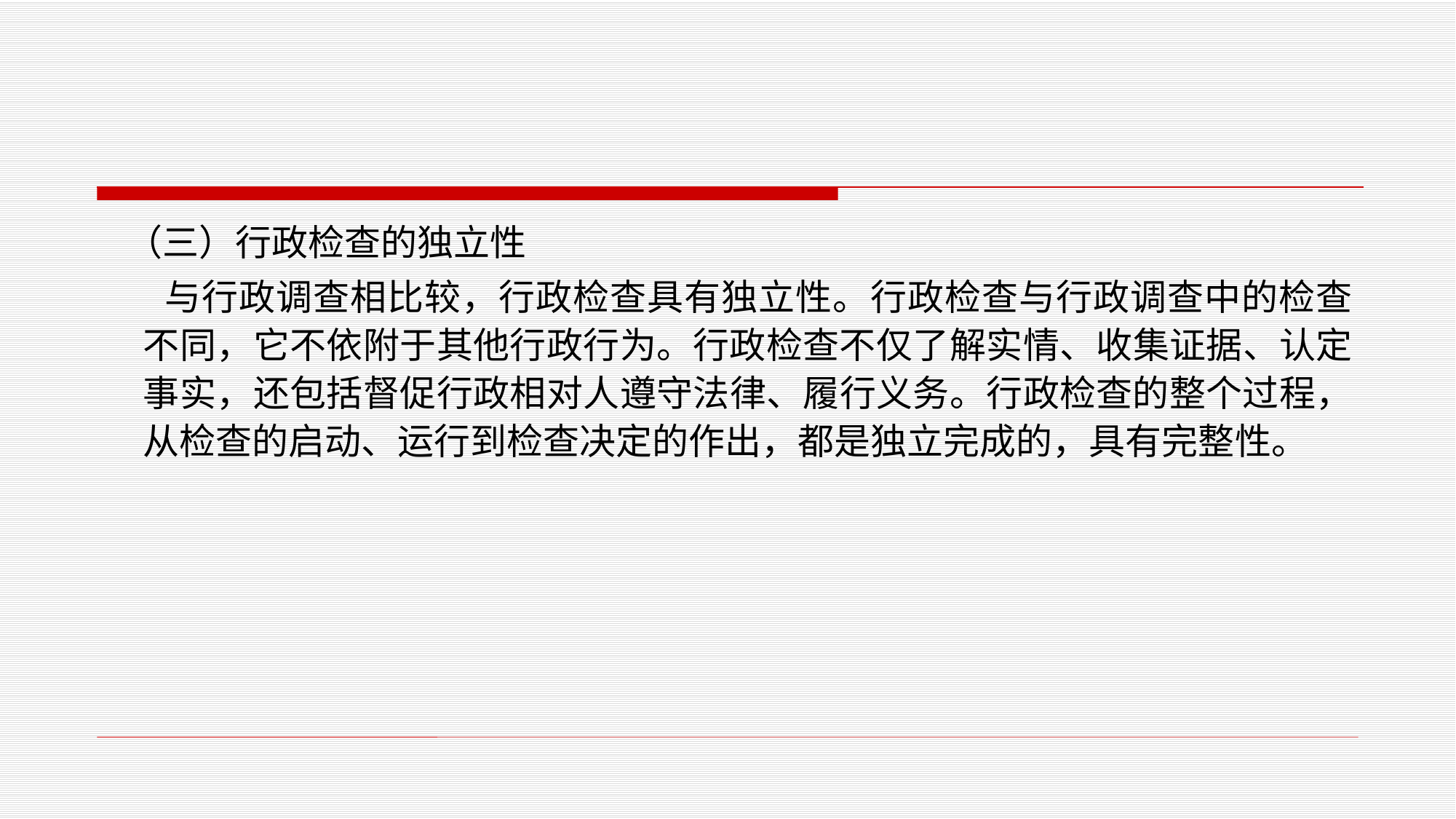

#
  （三）行政检查的独立性
      与行政调查相比较，行政检查具有独立性。行政检查与行政调查中的检查不同，它不依附于其他行政行为。行政检查不仅了解实情、收集证据、认定事实，还包括督促行政相对人遵守法律、履行义务。行政检查的整个过程，从检查的启动、运行到检查决定的作出，都是独立完成的，具有完整性。